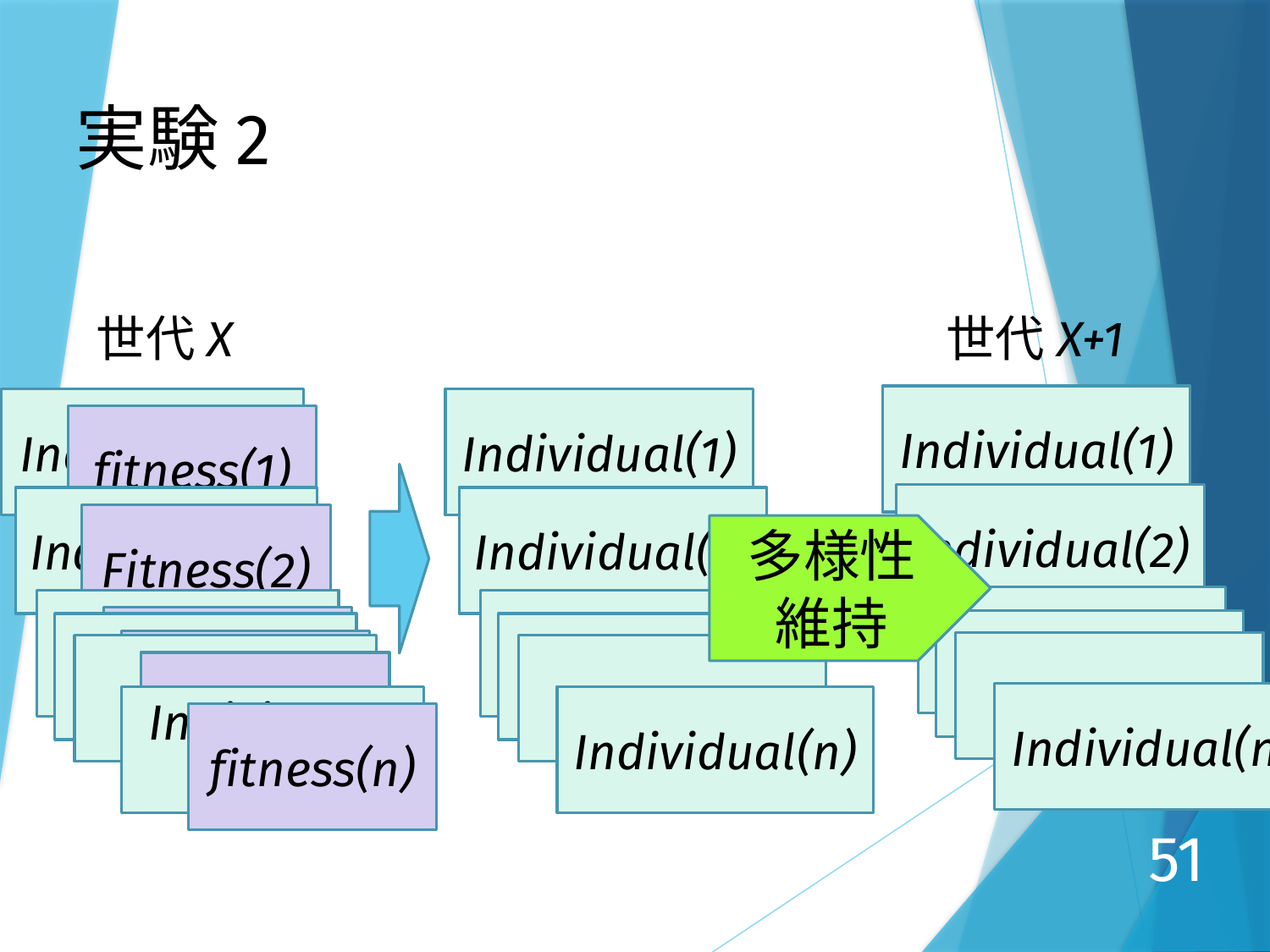

実験2
世代X+1
世代X
Individual(1)
Individual(1)
Individual_1
fitness(1)

Individual(2)
Individual(2)
Individual_2
Fitness(2)
多様性維持

Individual(n)
Individual(n)
Individual_n
fitness(n)
51